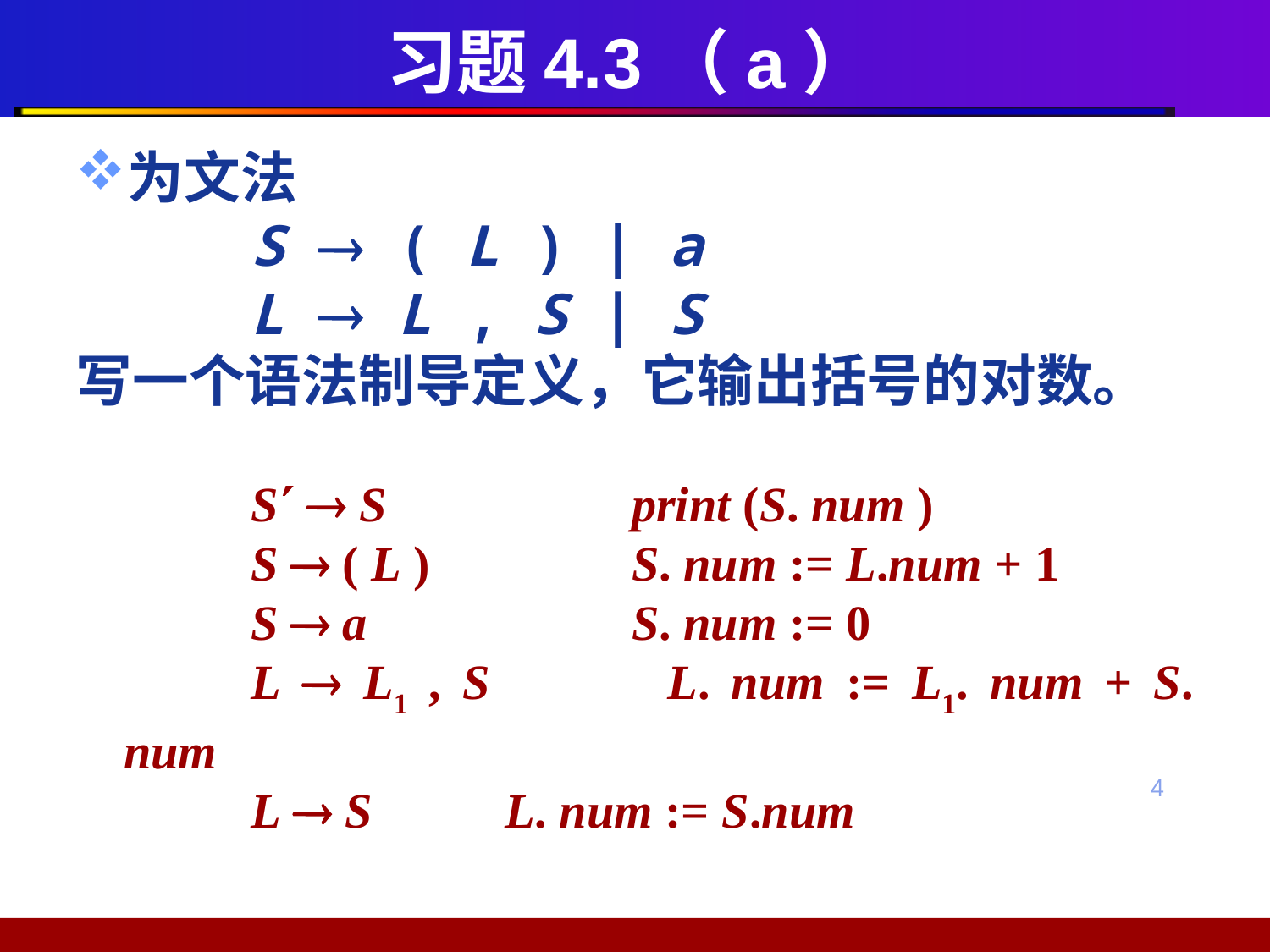

# 习题4.3（a）
为文法
		S → ( L ) | a
		L → L , S | S
写一个语法制导定义，它输出括号的对数。

		S′ → S		print (S. num )
		S → ( L )		S. num := L.num + 1
		S → a			S. num := 0
		L → L1 , S		L. num := L1. num + S. num
		L → S		L. num := S.num

4